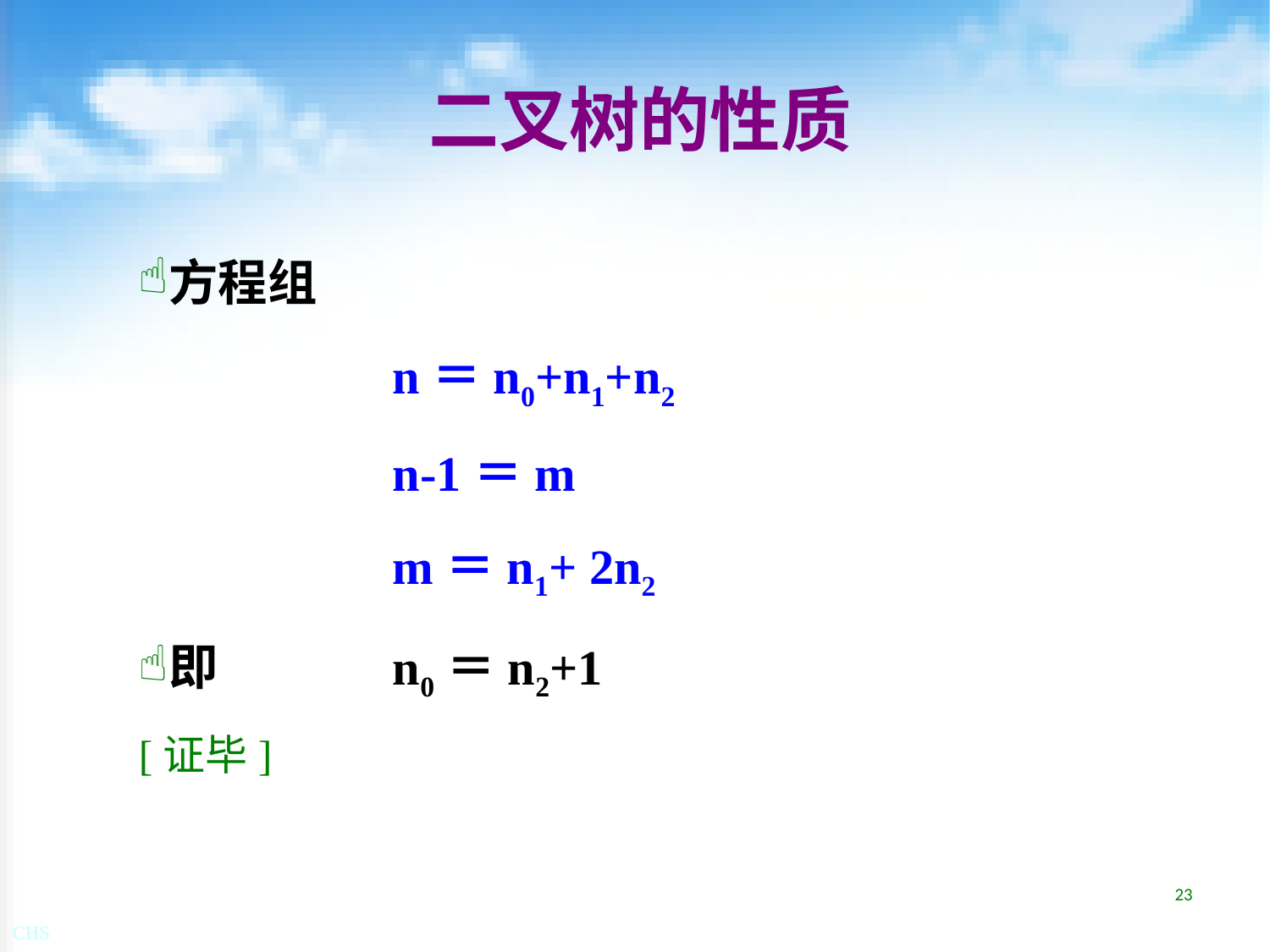

# 二叉树的性质
方程组
		n＝n0+n1+n2
		n-1＝m
		m＝n1+ 2n2
即		n0＝n2+1
[证毕]

23